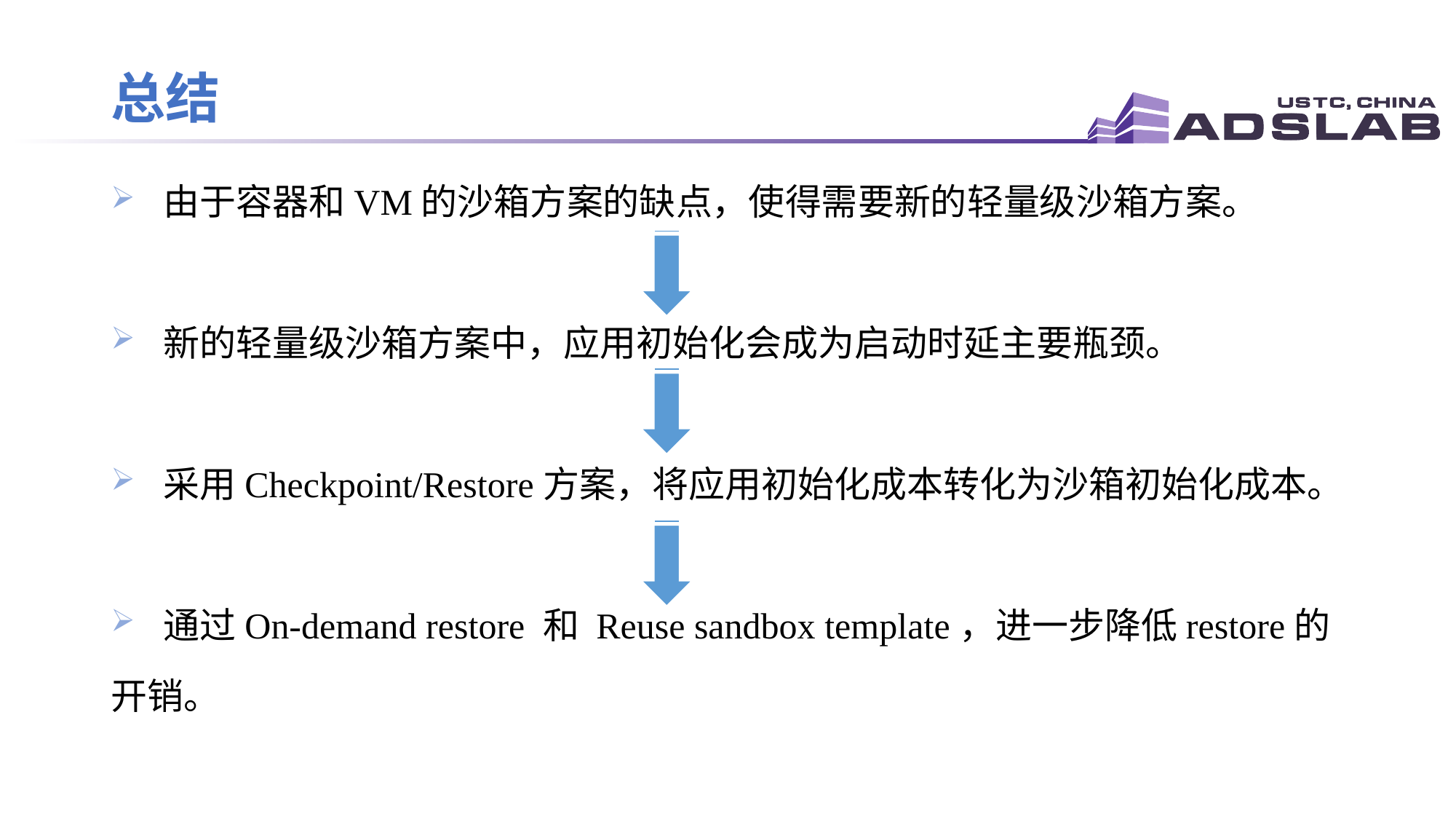

# 总结
  由于容器和VM的沙箱方案的缺点，使得需要新的轻量级沙箱方案。

  新的轻量级沙箱方案中，应用初始化会成为启动时延主要瓶颈。

  采用Checkpoint/Restore方案，将应用初始化成本转化为沙箱初始化成本。

  通过On-demand restore 和 Reuse sandbox template，进一步降低restore的
开销。